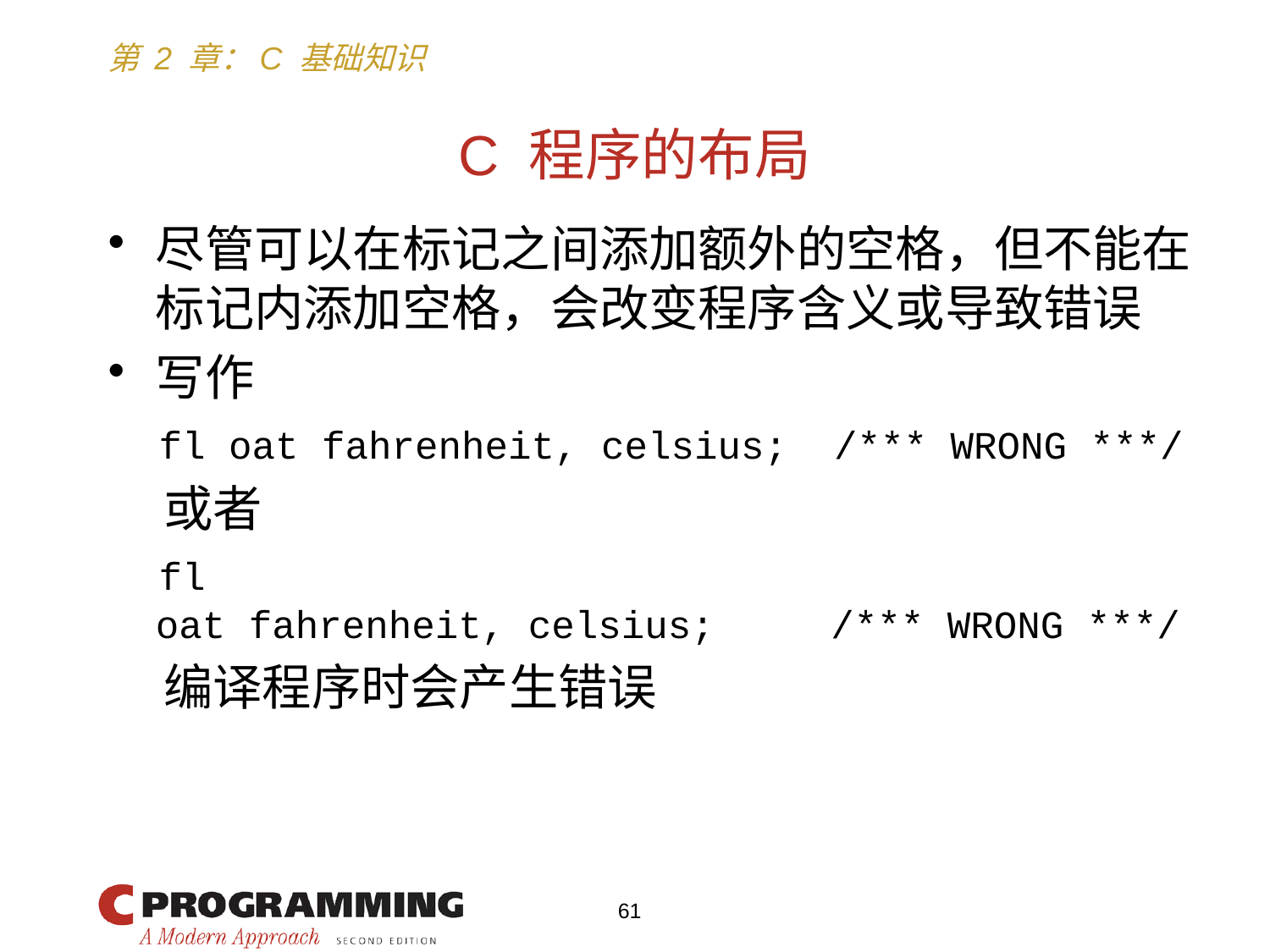

# C 程序的布局
尽管可以在标记之间添加额外的空格，但不能在标记内添加空格，会改变程序含义或导致错误
写作
  fl oat fahrenheit, celsius;  /*** WRONG ***/
    或者
  fl
	oat fahrenheit, celsius;     /*** WRONG ***/
    编译程序时会产生错误

61